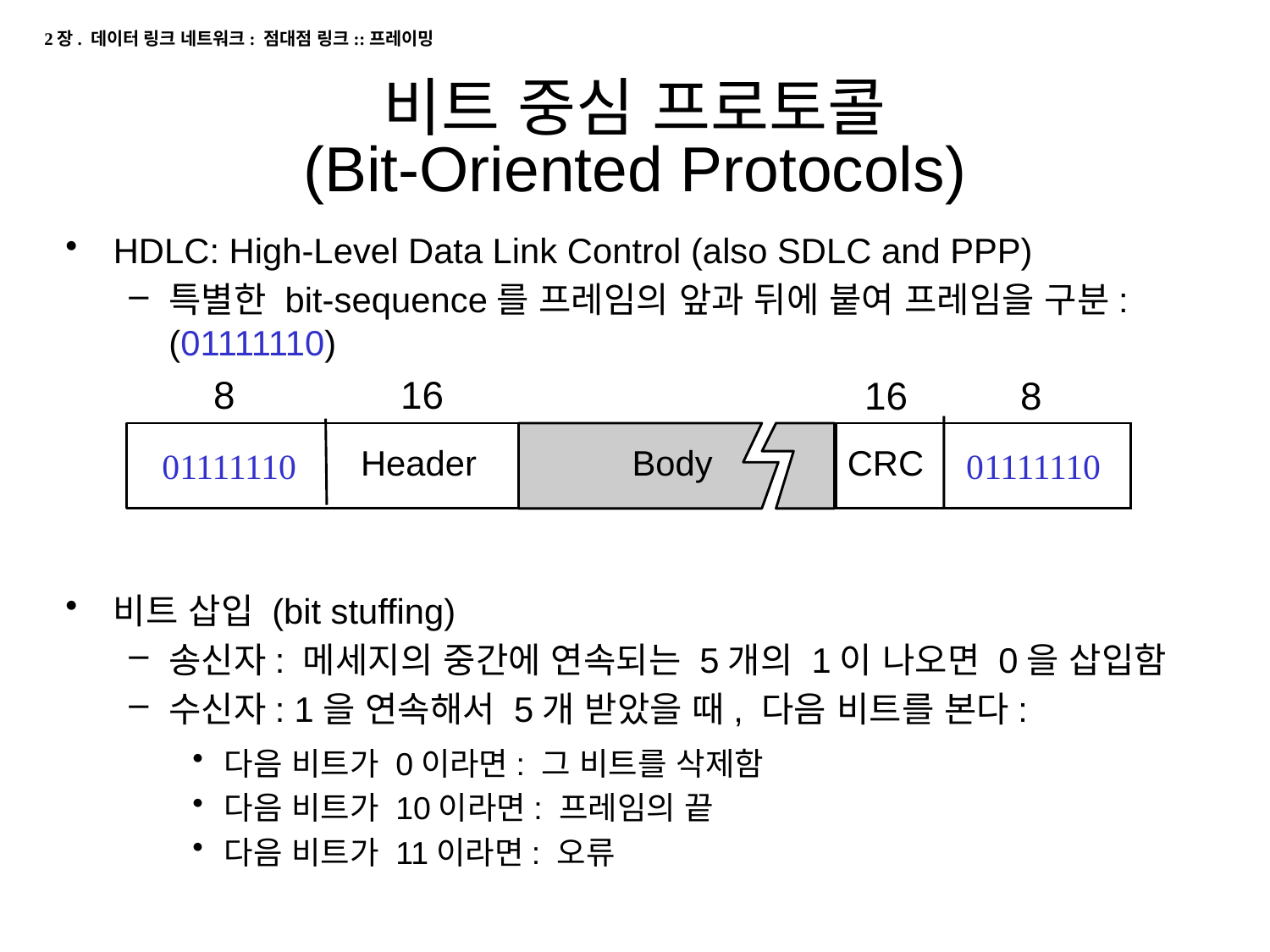

2장. 데이터 링크 네트워크: 점대점 링크::프레이밍
# 비트 중심 프로토콜 (Bit-Oriented Protocols)
HDLC: High-Level Data Link Control (also SDLC and PPP)
특별한 bit-sequence를 프레임의 앞과 뒤에 붙여 프레임을 구분: (01111110)

비트 삽입 (bit stuffing)
송신자: 메세지의 중간에 연속되는 5개의 1이 나오면 0을 삽입함
수신자: 1을 연속해서 5개 받았을 때, 다음 비트를 본다:
다음 비트가 0이라면: 그 비트를 삭제함
다음 비트가 10이라면: 프레임의 끝
다음 비트가 11이라면: 오류

8
16
16
8

Header
Body
CRC
01111110
01111110